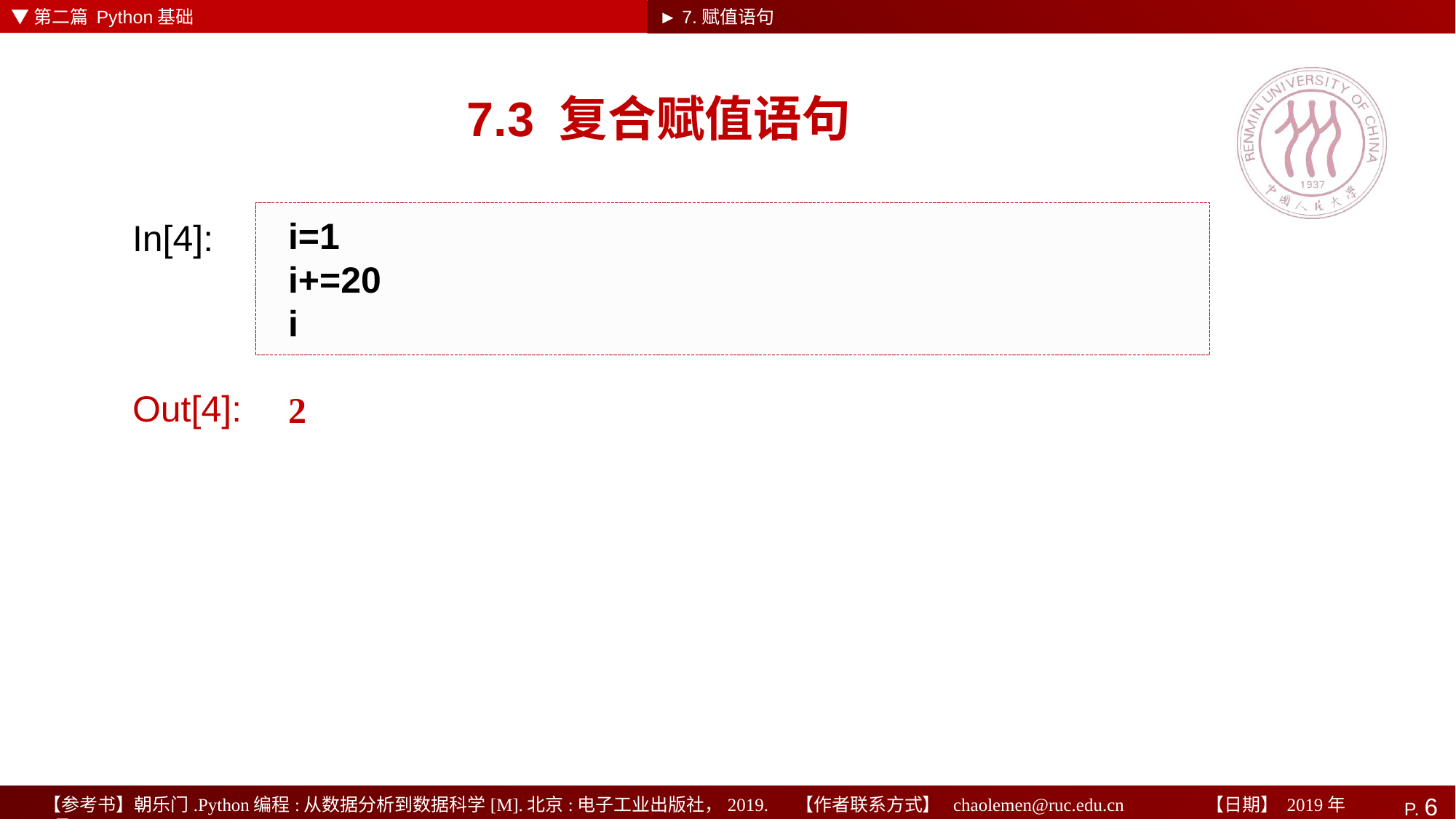

▼第二篇 Python基础
► 7.赋值语句
# 7.3 复合赋值语句
i=1
i+=20
i
In[4]:
2
Out[4]: